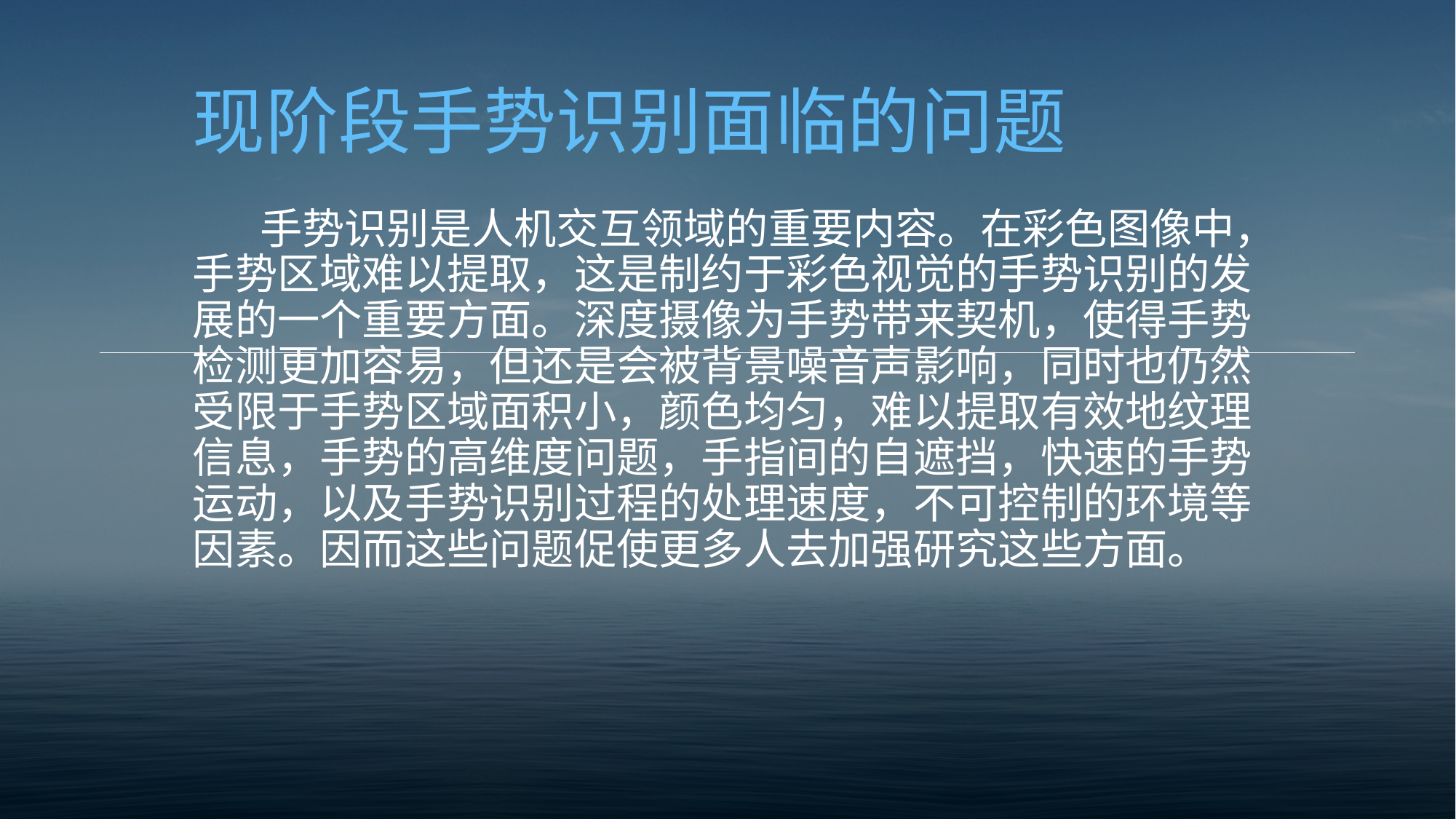

# 现阶段手势识别面临的问题
      手势识别是人机交互领域的重要内容。在彩色图像中，手势区域难以提取，这是制约于彩色视觉的手势识别的发展的一个重要方面。深度摄像为手势带来契机，使得手势检测更加容易，但还是会被背景噪音声影响，同时也仍然受限于手势区域面积小，颜色均匀，难以提取有效地纹理信息，手势的高维度问题，手指间的自遮挡，快速的手势运动，以及手势识别过程的处理速度，不可控制的环境等因素。因而这些问题促使更多人去加强研究这些方面。